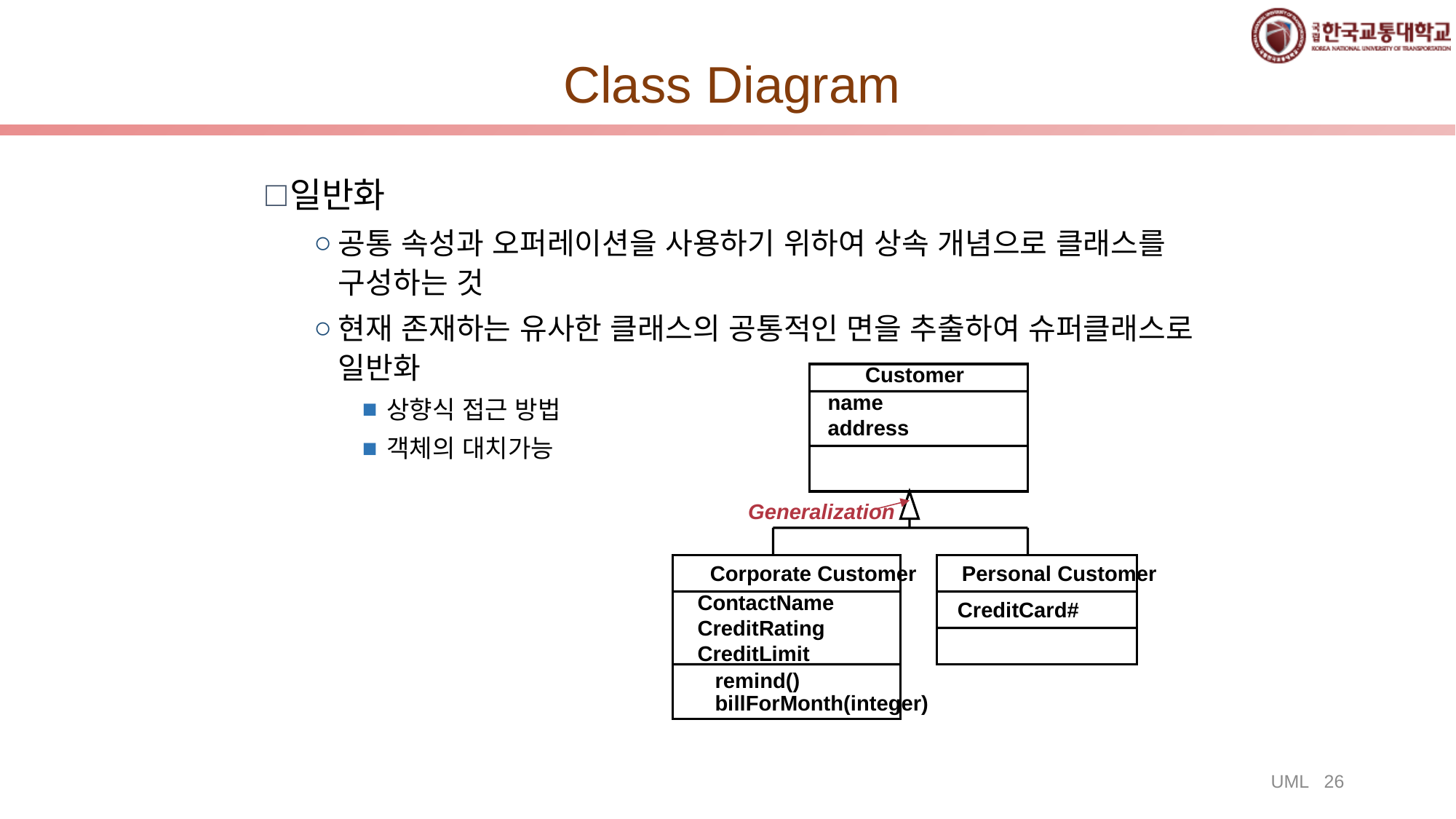

# Class Diagram
일반화
공통 속성과 오퍼레이션을 사용하기 위하여 상속 개념으로 클래스를 구성하는 것
현재 존재하는 유사한 클래스의 공통적인 면을 추출하여 슈퍼클래스로 일반화
상향식 접근 방법
객체의 대치가능

Customer

name
address

Generalization

Corporate Customer
Personal Customer
ContactName
CreditRating
CreditLimit

CreditCard#

remind()
billForMonth(integer)
UML   26